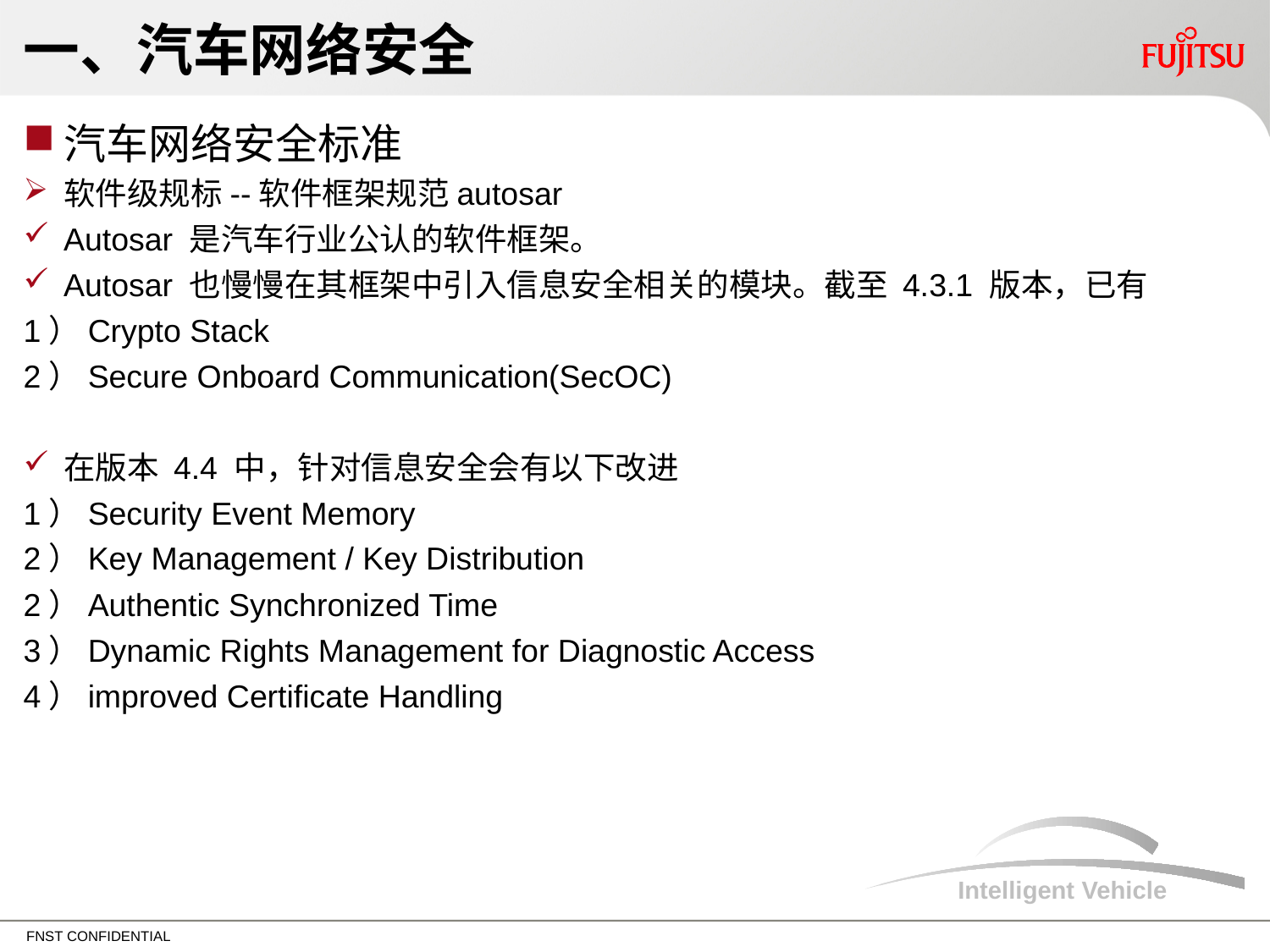

# 一、汽车网络安全
汽车网络安全标准
软件级规标--软件框架规范autosar
Autosar 是汽车行业公认的软件框架。
Autosar 也慢慢在其框架中引入信息安全相关的模块。截至 4.3.1 版本，已有
1）Crypto Stack
2）Secure Onboard Communication(SecOC)

在版本 4.4 中，针对信息安全会有以下改进
1）Security Event Memory
2）Key Management / Key Distribution
2）Authentic Synchronized Time
3）Dynamic Rights Management for Diagnostic Access
4）improved Certificate Handling